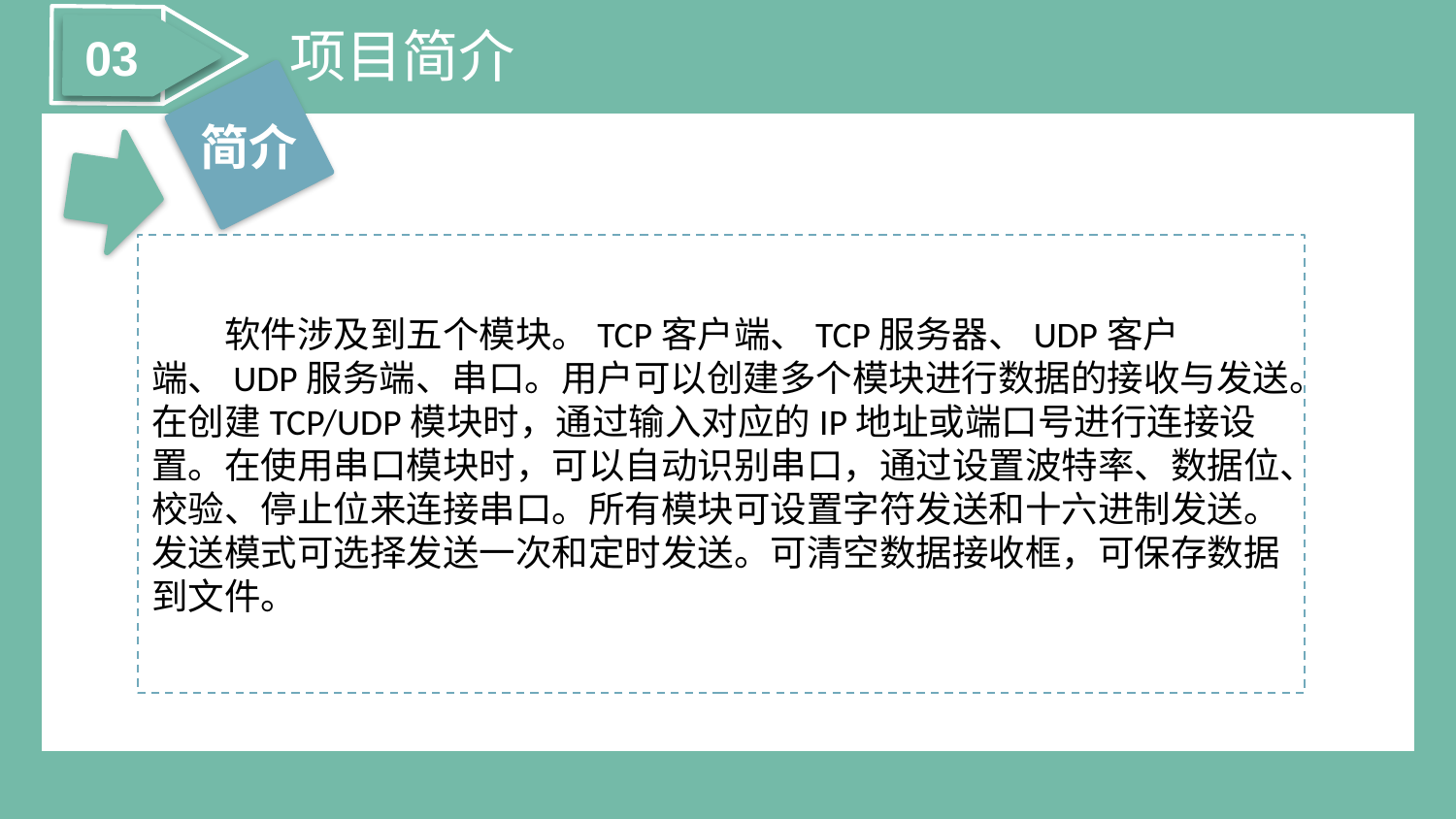

03
项目简介

简介

软件涉及到五个模块。TCP客户端、TCP服务器、UDP客户端、UDP服务端、串口。用户可以创建多个模块进行数据的接收与发送。在创建TCP/UDP模块时，通过输入对应的IP地址或端口号进行连接设置。在使用串口模块时，可以自动识别串口，通过设置波特率、数据位、校验、停止位来连接串口。所有模块可设置字符发送和十六进制发送。发送模式可选择发送一次和定时发送。可清空数据接收框，可保存数据到文件。